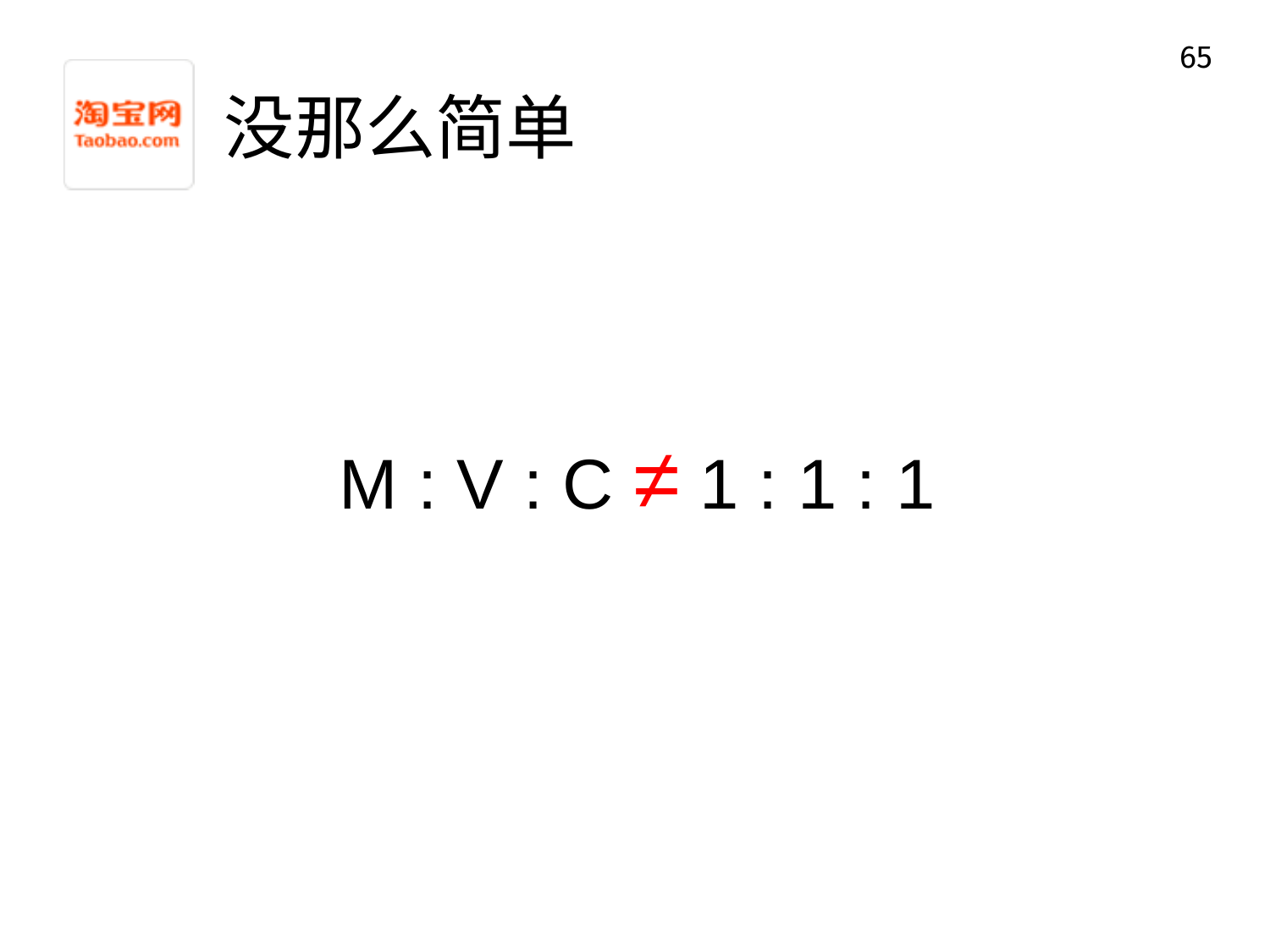

65
# 没那么简单
M : V : C ≠ 1 : 1 : 1